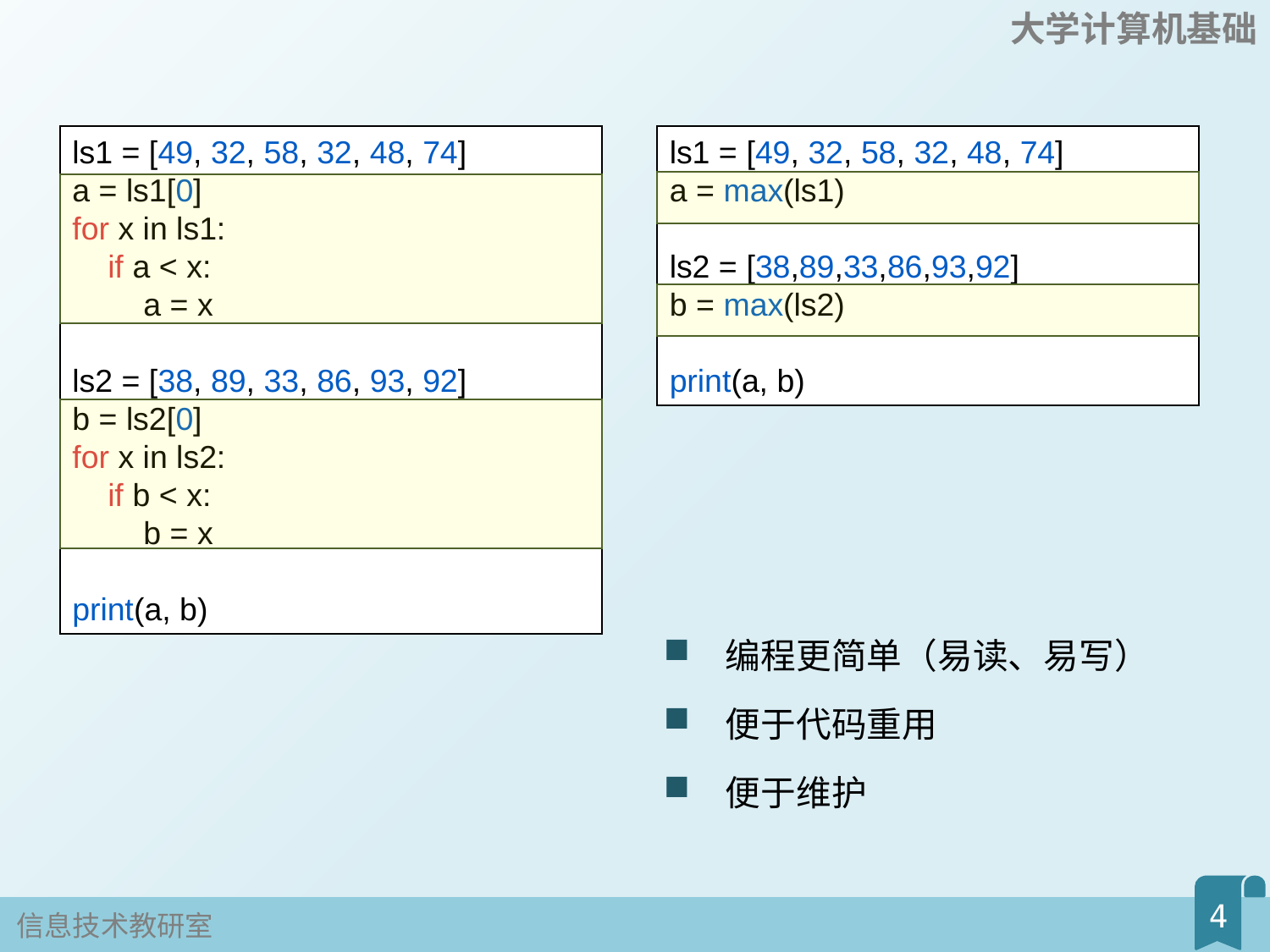

ls1 = [49, 32, 58, 32, 48, 74]
a = ls1[0]
for x in ls1:
    if a < x:
        a = x
ls2 = [38, 89, 33, 86, 93, 92]
b = ls2[0]
for x in ls2:
    if b < x:
        b = x
print(a, b)
ls1 = [49, 32, 58, 32, 48, 74]
a = max(ls1)
ls2 = [38,89,33,86,93,92]
b = max(ls2)
print(a, b)

编程更简单（易读、易写）
便于代码重用
便于维护
4